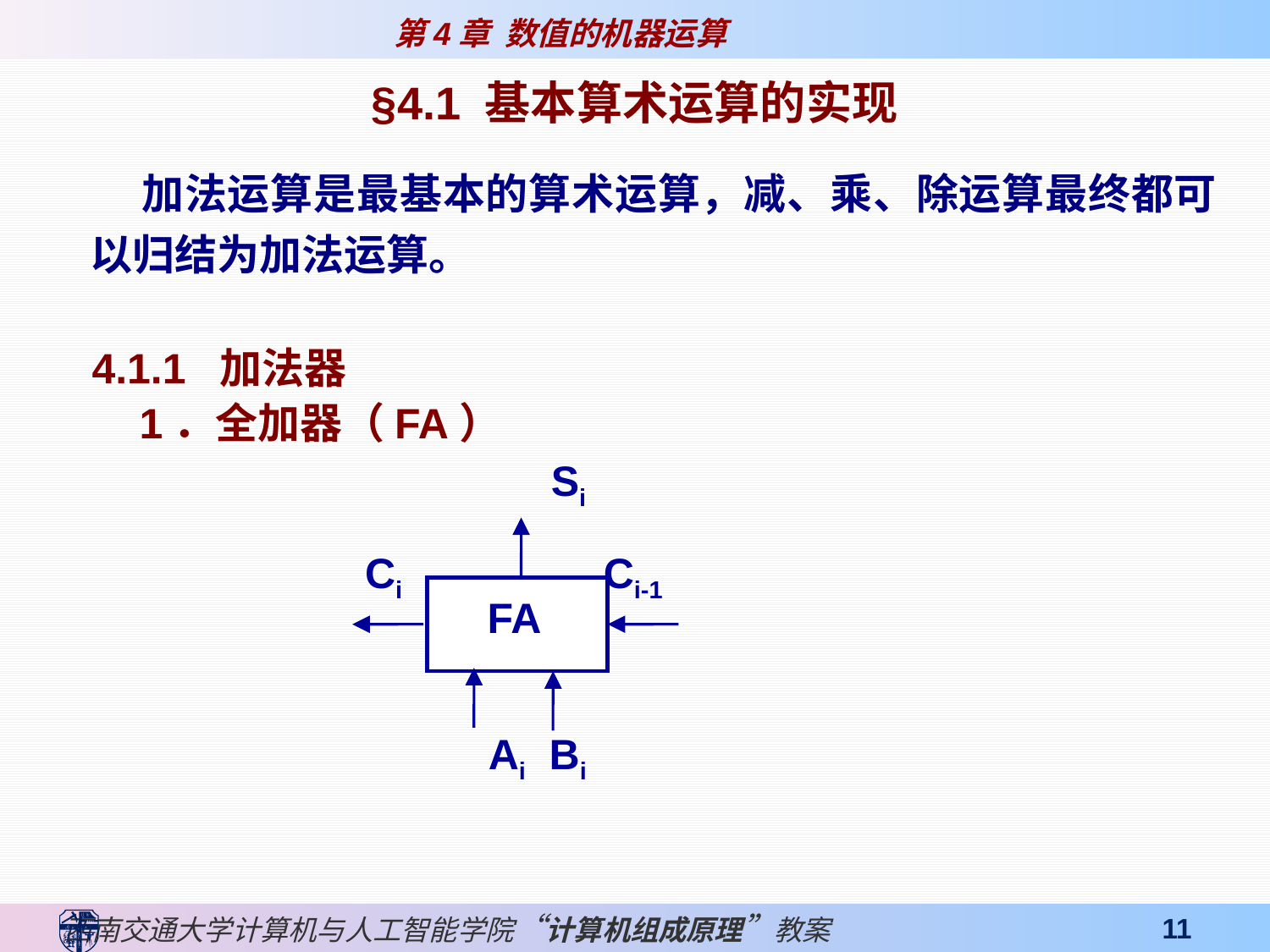

§4.1 基本算术运算的实现

    加法运算是最基本的算术运算，减、乘、除运算最终都可以归结为加法运算。
4.1.1  加法器
    1．全加器（FA）
Si

Ci                 Ci-1

FA

Ai  Bi